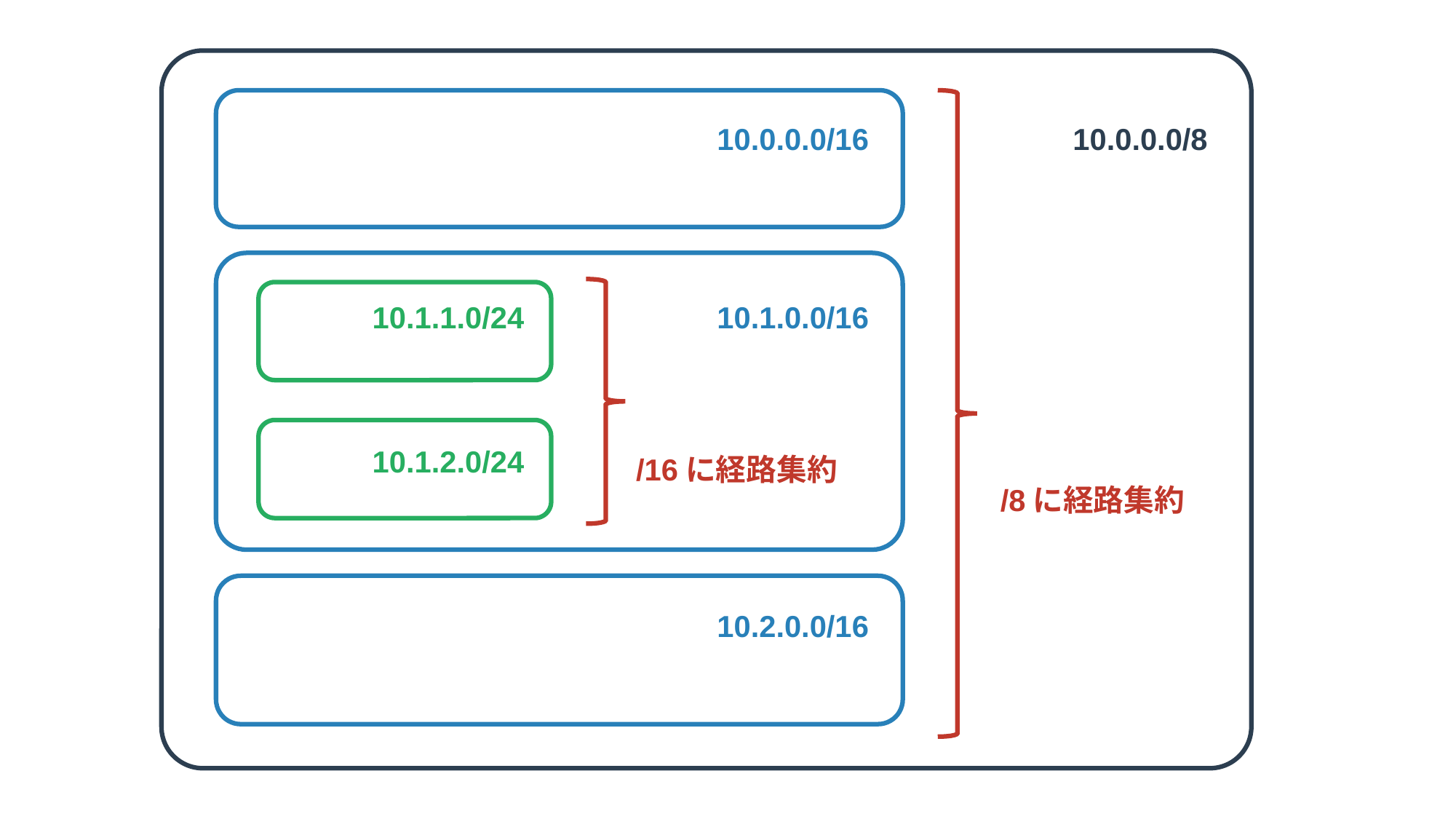

10.0.0.0/16
10.0.0.0/8

10.1.1.0/24
10.1.0.0/16

10.1.2.0/24
/16に経路集約
/8に経路集約

10.2.0.0/16